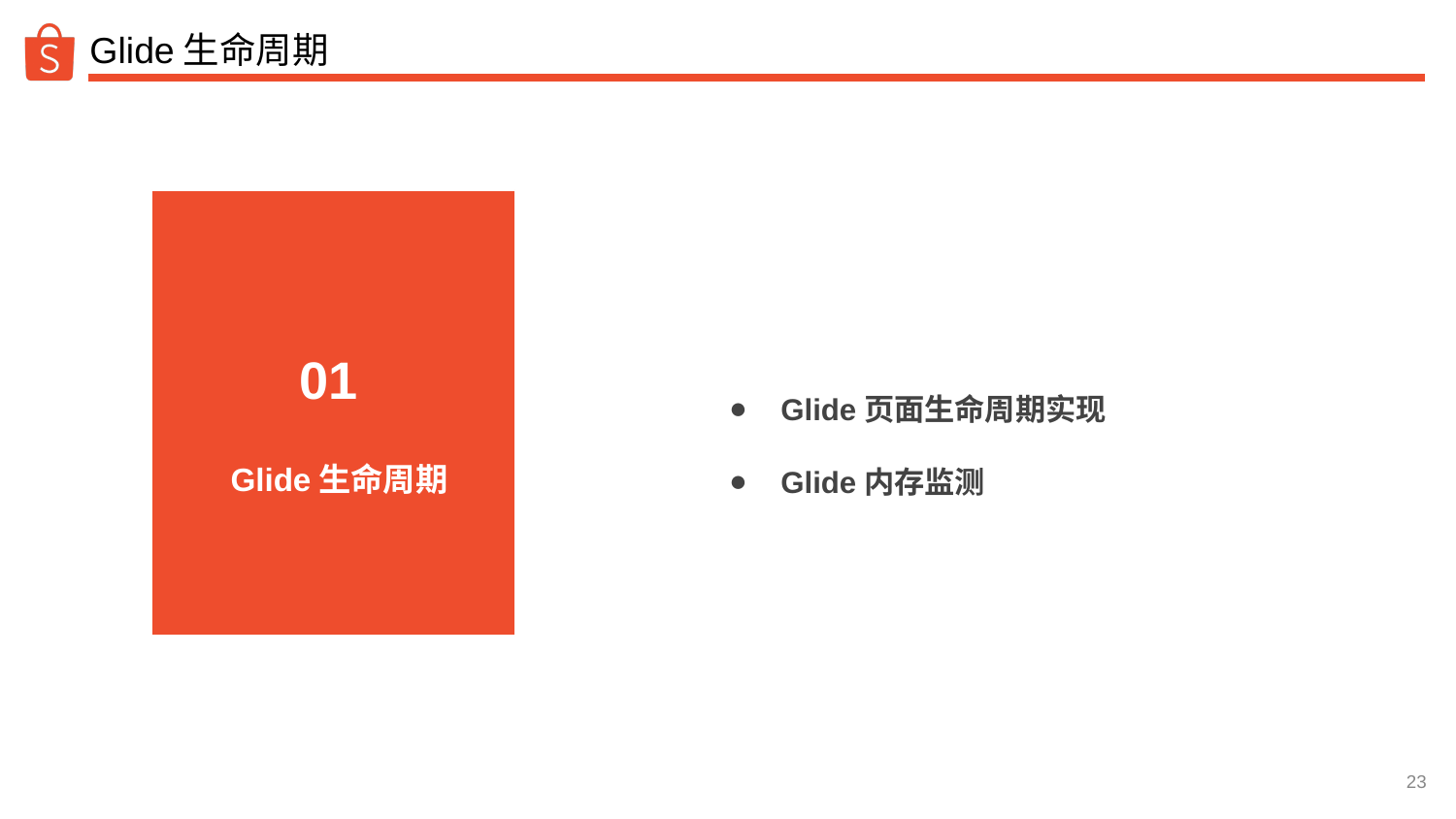

Glide生命周期

 01

Glide页面生命周期实现
Glide内存监测
简介
Glide生命周期
23